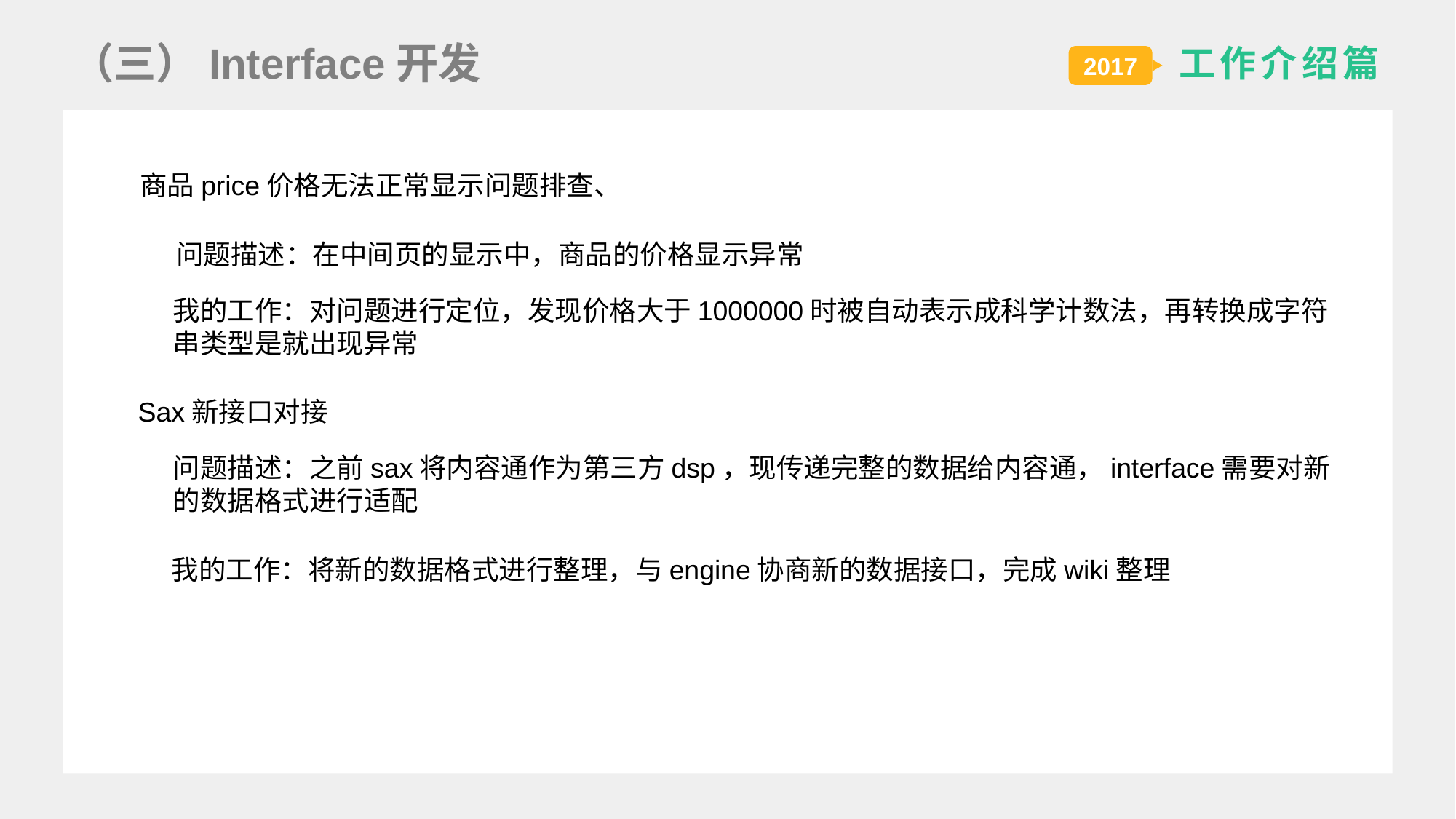

# （三）Interface开发
工作介绍篇
商品price价格无法正常显示问题排查、
问题描述：在中间页的显示中，商品的价格显示异常
我的工作：对问题进行定位，发现价格大于1000000时被自动表示成科学计数法，再转换成字符串类型是就出现异常
Sax新接口对接
问题描述：之前sax将内容通作为第三方dsp，现传递完整的数据给内容通，interface需要对新的数据格式进行适配
我的工作：将新的数据格式进行整理，与engine协商新的数据接口，完成wiki整理